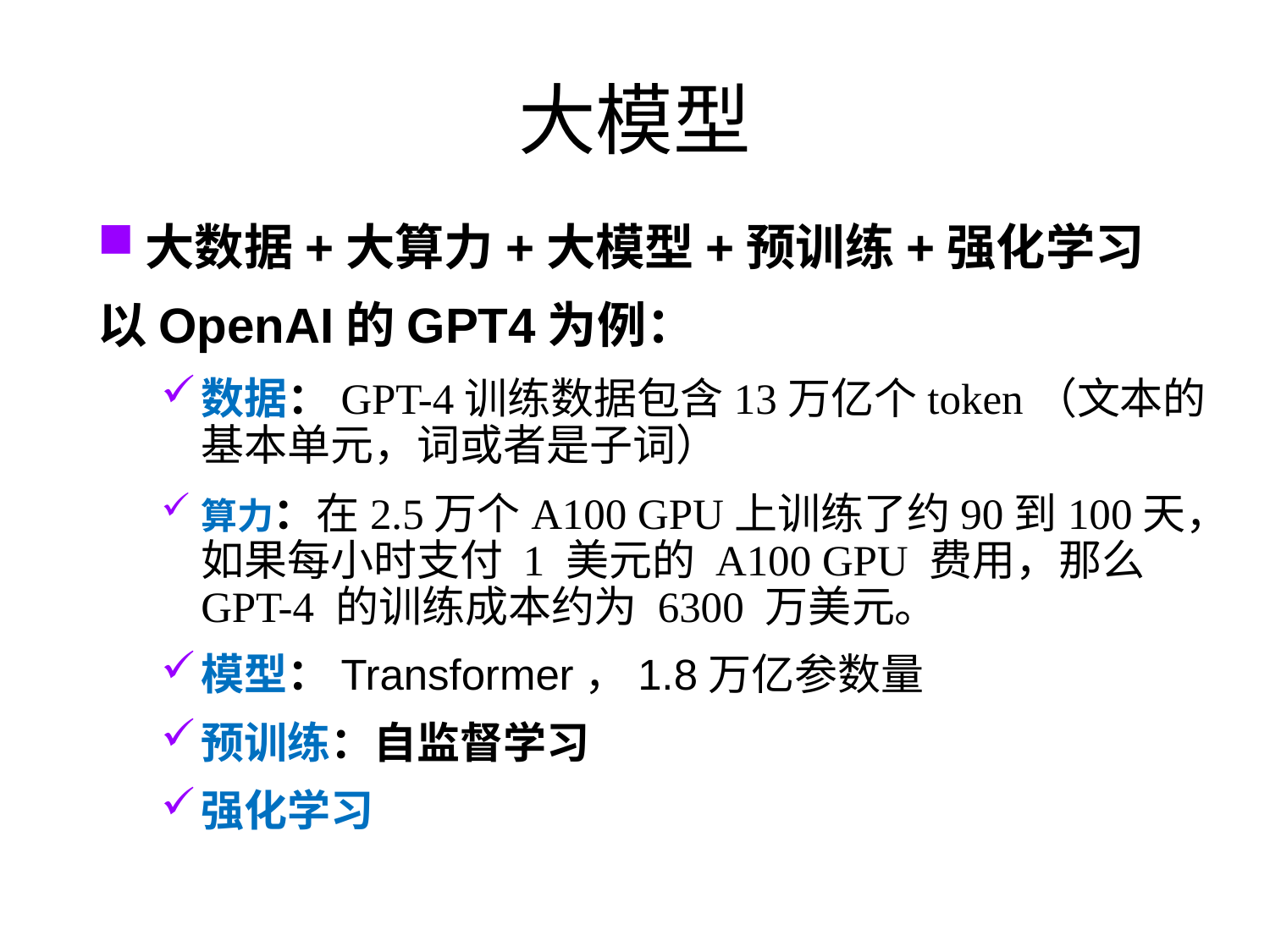

# 大模型
大数据+大算力+大模型+预训练+强化学习
以OpenAI的GPT4为例：
数据：GPT-4训练数据包含13万亿个token（文本的基本单元，词或者是子词）
算力：在2.5万个A100 GPU上训练了约90到100天，如果每小时支付 1 美元的 A100 GPU 费用，那么 GPT-4 的训练成本约为 6300 万美元。
模型：Transformer，1.8万亿参数量
预训练：自监督学习
强化学习